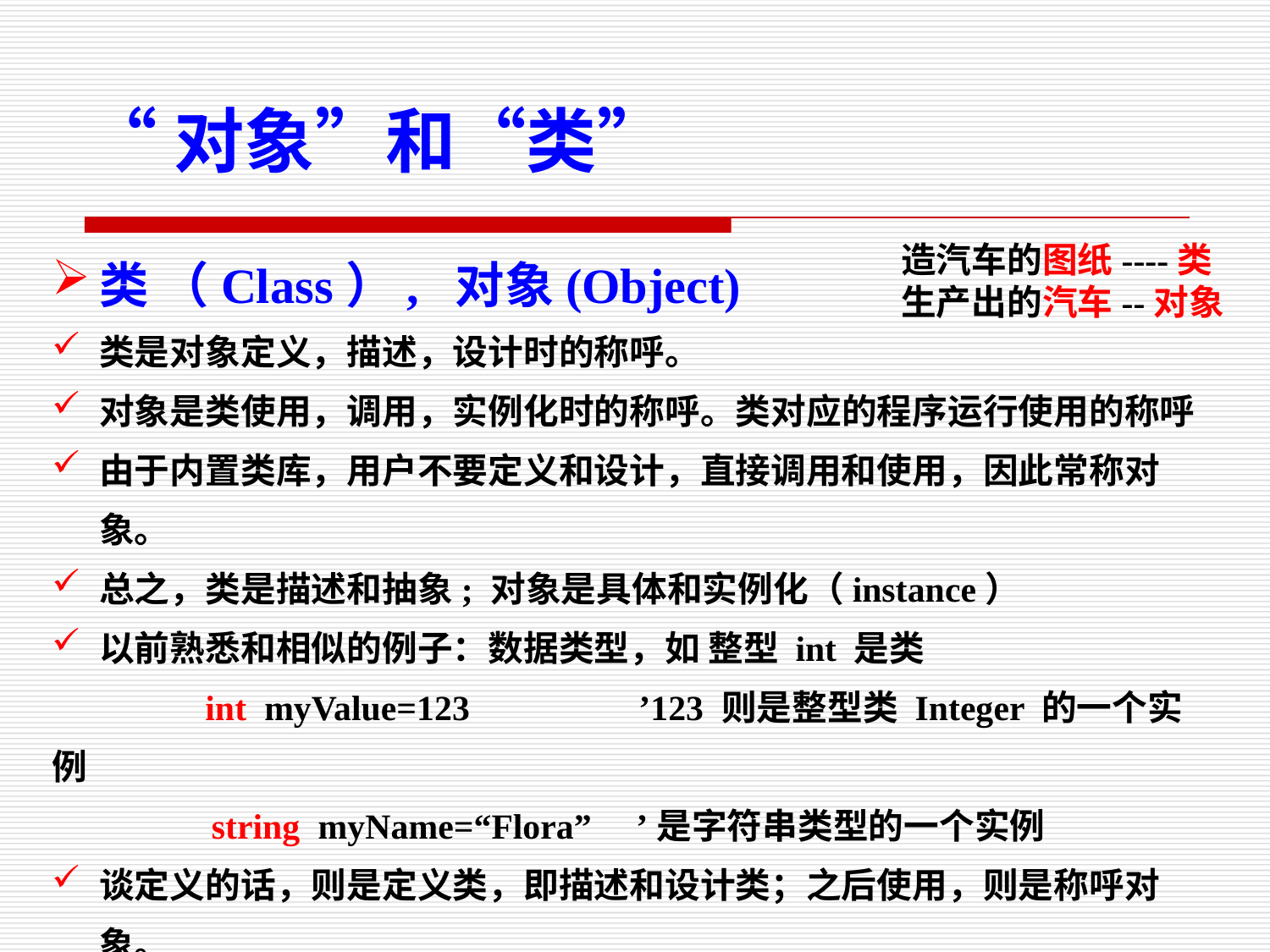

“对象”和“类”
类 （Class）,  对象(Object)
类是对象定义，描述，设计时的称呼。
对象是类使用，调用，实例化时的称呼。类对应的程序运行使用的称呼
由于内置类库，用户不要定义和设计，直接调用和使用，因此常称对象。
总之，类是描述和抽象; 对象是具体和实例化（instance）
以前熟悉和相似的例子：数据类型，如 整型 int 是类
	   int  myValue=123                   ’123 则是整型类 Integer 的一个实例
                  string  myName=“Flora”     ’是字符串类型的一个实例
谈定义的话，则是定义类，即描述和设计类；之后使用，则是称呼对象。
VBA开发环境，提供插入类模块的功能，即是自定义类模块，等待之后使用。
造汽车的图纸----类
生产出的汽车--对象